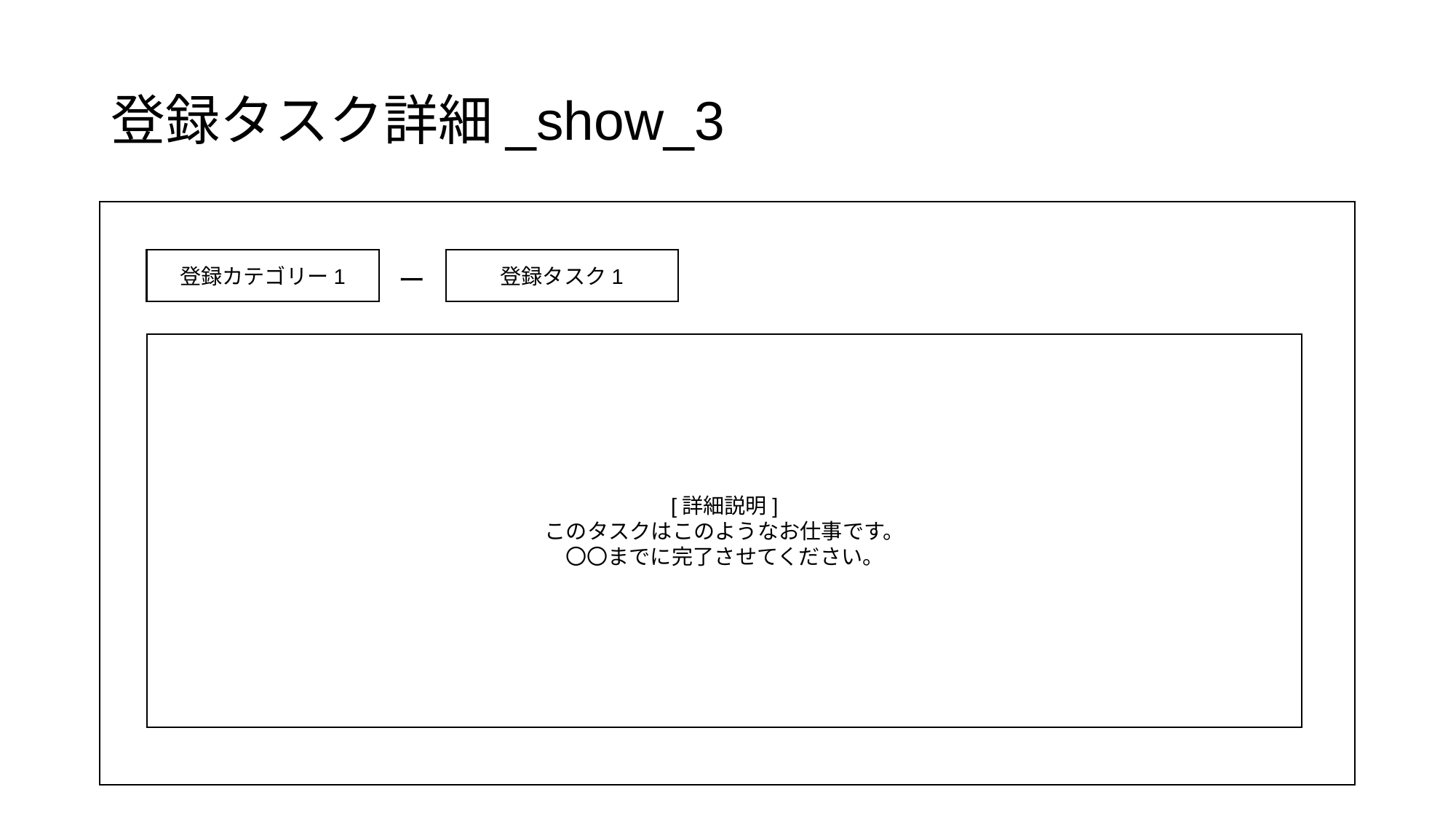

# 登録タスク詳細_show_3

登録カテゴリー1
登録タスク1
ー
[詳細説明]
このタスクはこのようなお仕事です。
〇〇までに完了させてください。